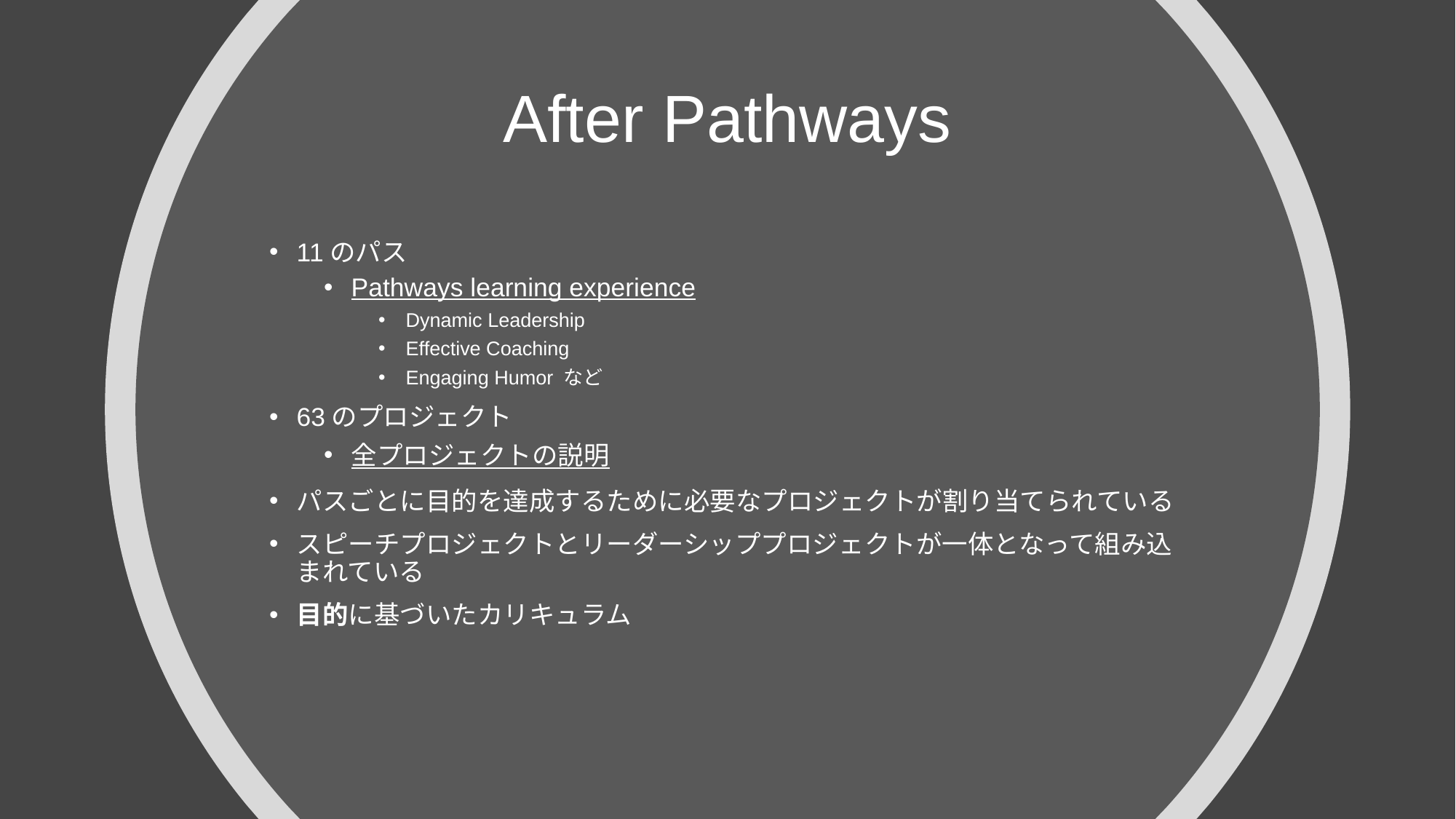

# After Pathways
11のパス
Pathways learning experience
Dynamic Leadership
Effective Coaching
Engaging Humor など
63のプロジェクト
全プロジェクトの説明
パスごとに目的を達成するために必要なプロジェクトが割り当てられている
スピーチプロジェクトとリーダーシッププロジェクトが一体となって組み込まれている
目的に基づいたカリキュラム